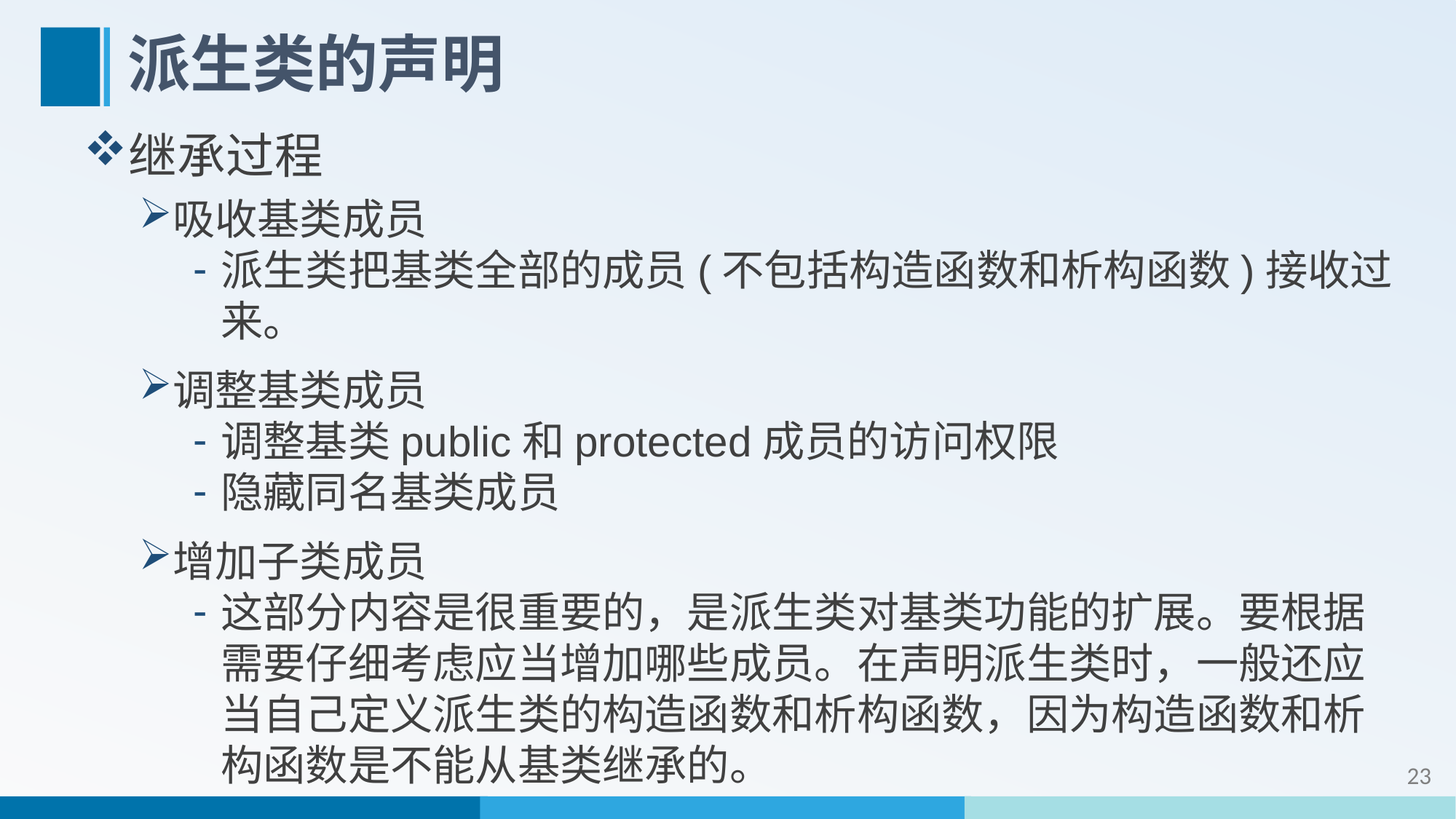

# 派生类的声明
继承过程
吸收基类成员
派生类把基类全部的成员(不包括构造函数和析构函数)接收过来。
调整基类成员
调整基类public和protected成员的访问权限
隐藏同名基类成员
增加子类成员
这部分内容是很重要的，是派生类对基类功能的扩展。要根据需要仔细考虑应当增加哪些成员。在声明派生类时，一般还应当自己定义派生类的构造函数和析构函数，因为构造函数和析构函数是不能从基类继承的。